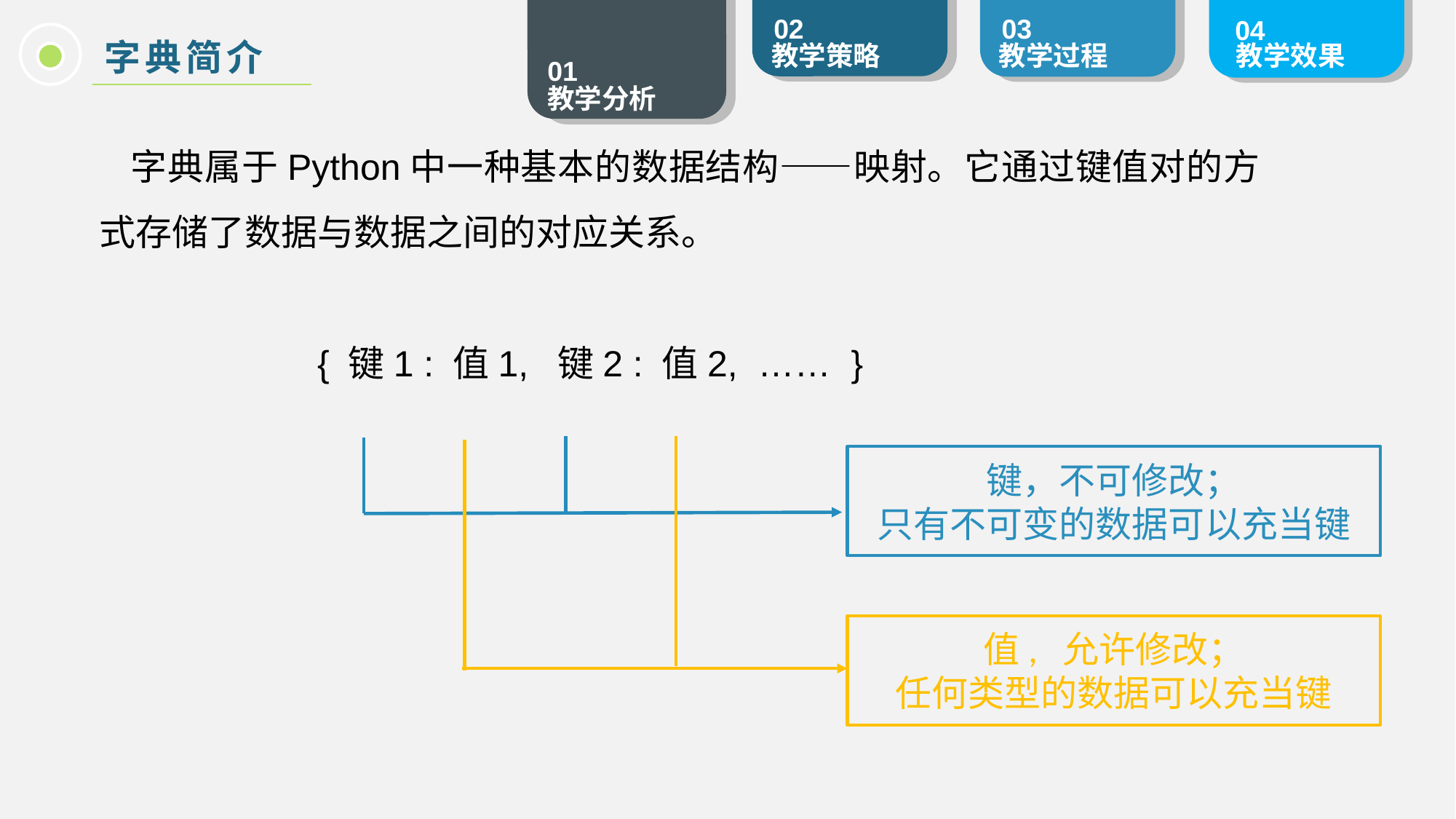

字典简介
字典属于Python中一种基本的数据结构——映射。它通过键值对的方式存储了数据与数据之间的对应关系。

		{ 键1 : 值1,  键2 : 值2,  ……  }

键，不可修改；
只有不可变的数据可以充当键
值,  允许修改；
任何类型的数据可以充当键